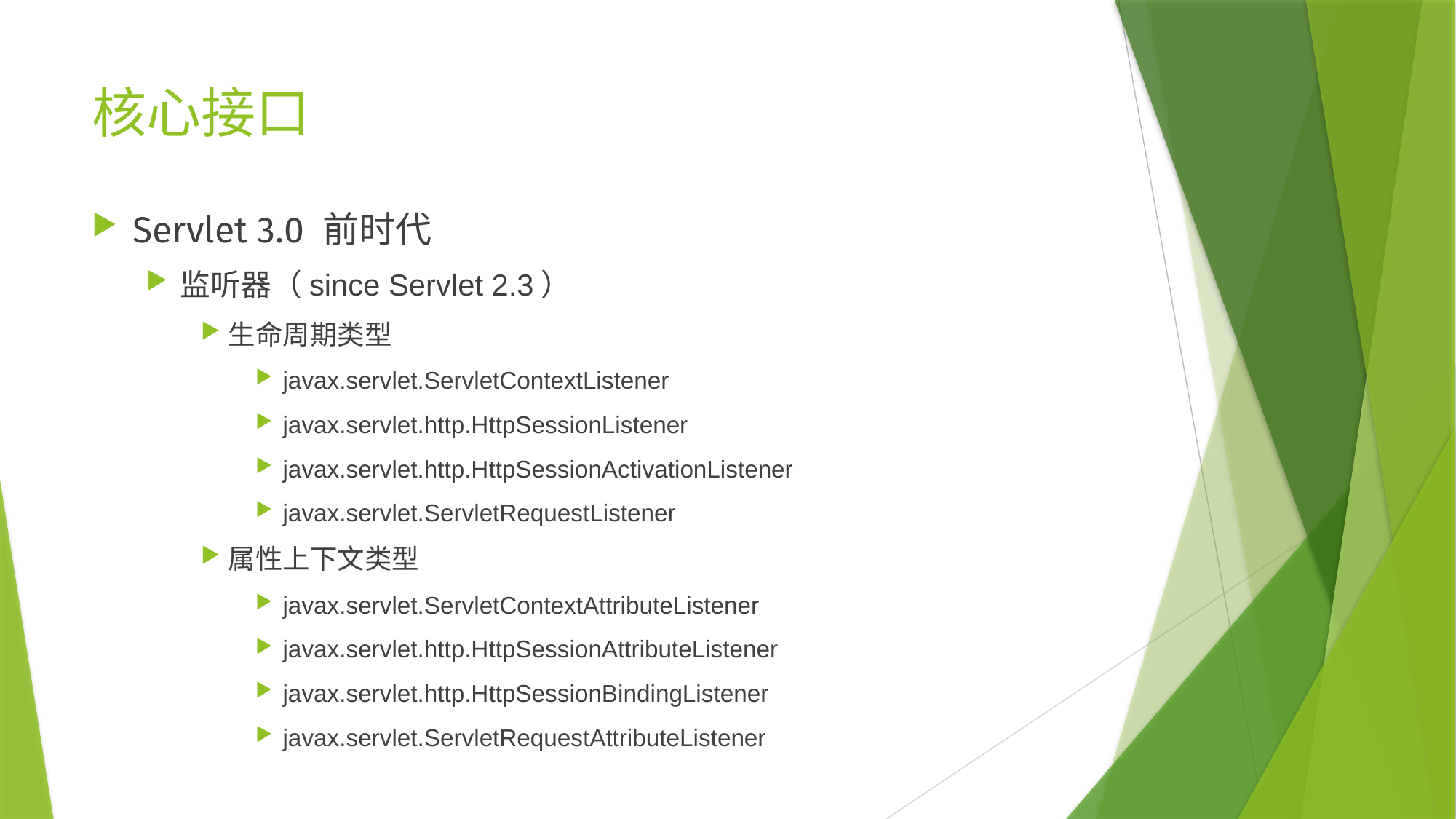

# 核心接口
Servlet 3.0 前时代
监听器（since Servlet 2.3）
生命周期类型
javax.servlet.ServletContextListener
javax.servlet.http.HttpSessionListener
javax.servlet.http.HttpSessionActivationListener
javax.servlet.ServletRequestListener
属性上下文类型
javax.servlet.ServletContextAttributeListener
javax.servlet.http.HttpSessionAttributeListener
javax.servlet.http.HttpSessionBindingListener
javax.servlet.ServletRequestAttributeListener